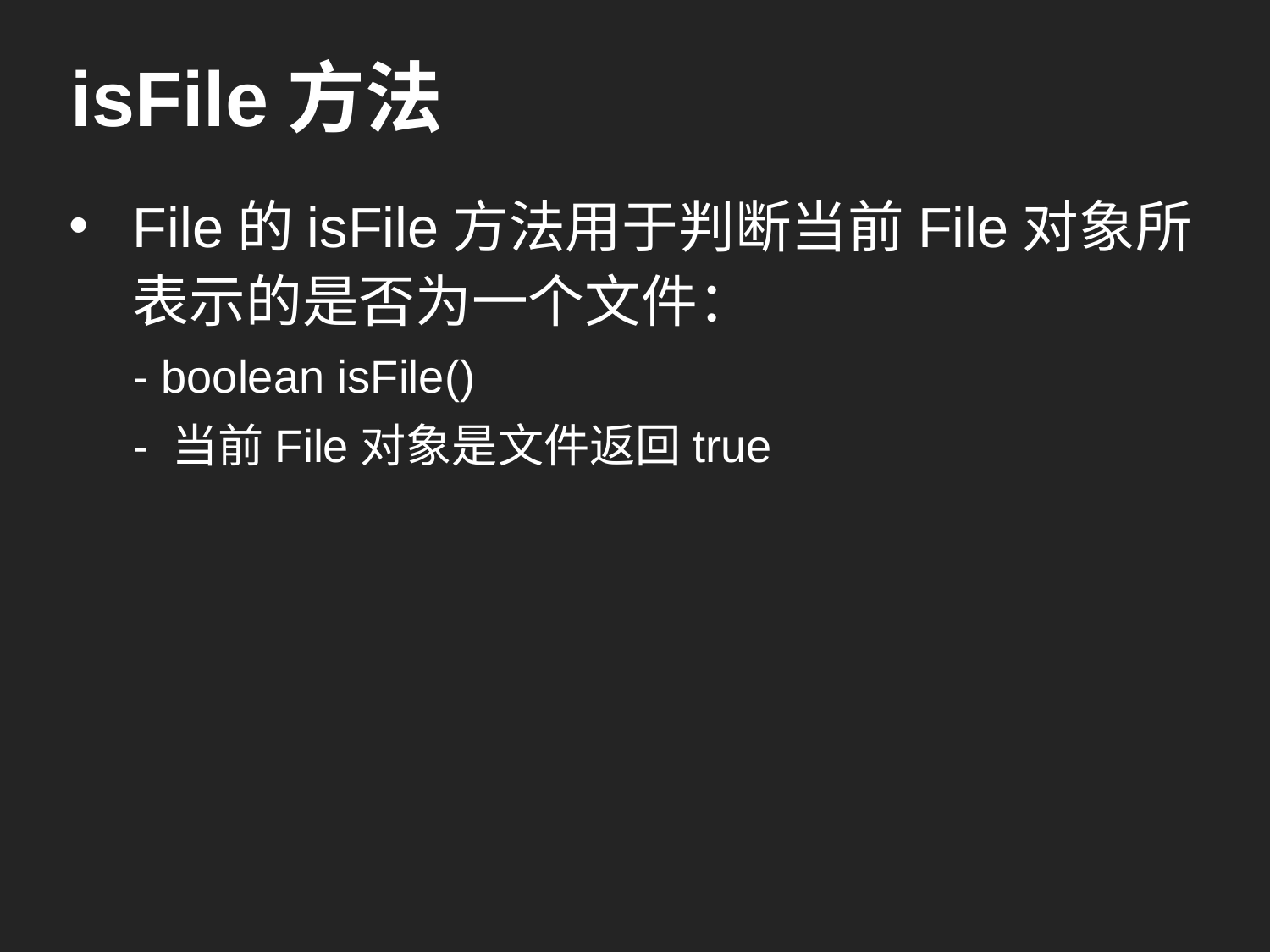

# isFile方法
File的isFile方法用于判断当前File对象所表示的是否为一个文件：
- boolean isFile()
- 当前File对象是文件返回true